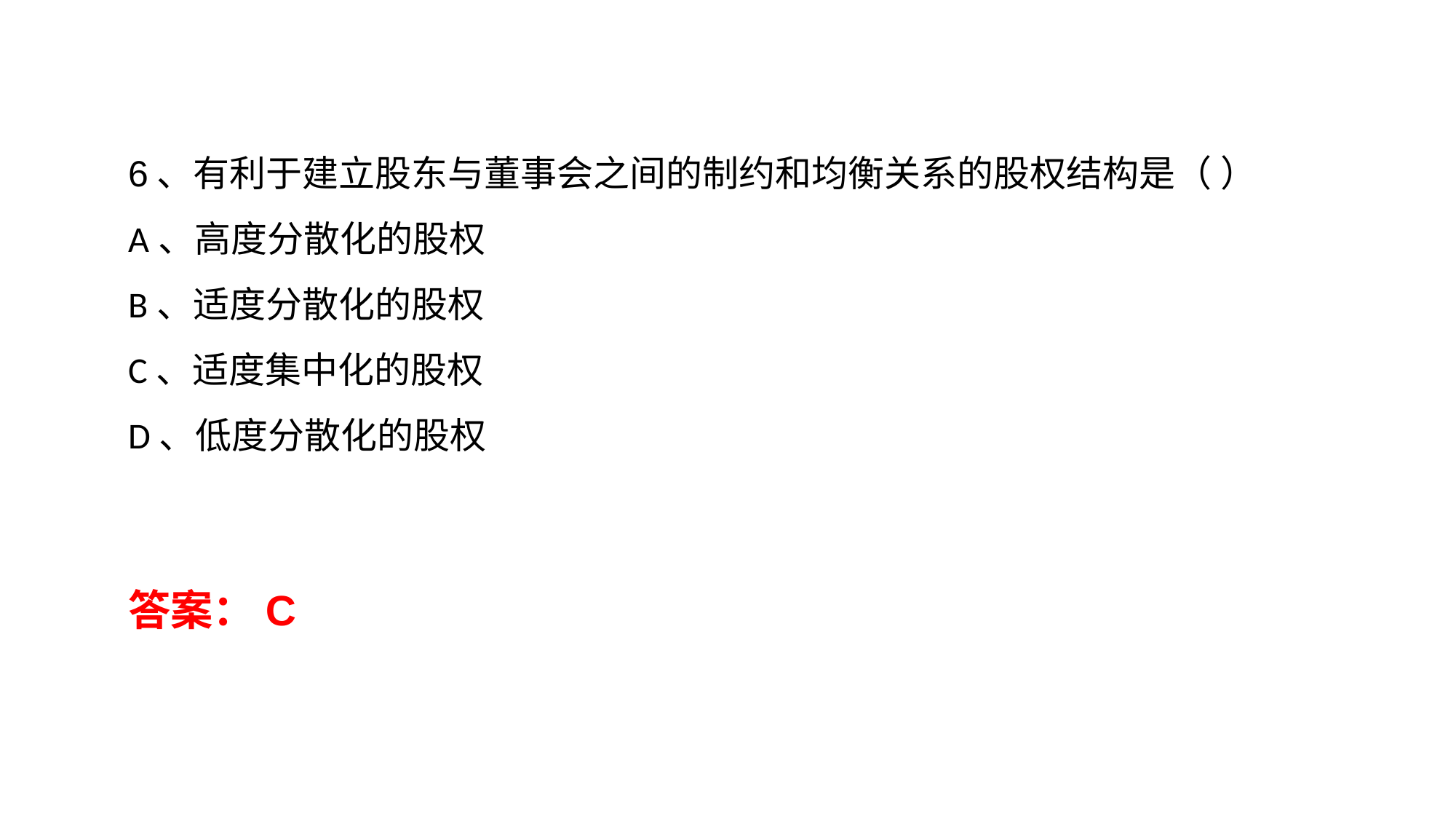

6、有利于建立股东与董事会之间的制约和均衡关系的股权结构是（ ）
A、高度分散化的股权
B、适度分散化的股权
C、适度集中化的股权
D、低度分散化的股权
答案：C